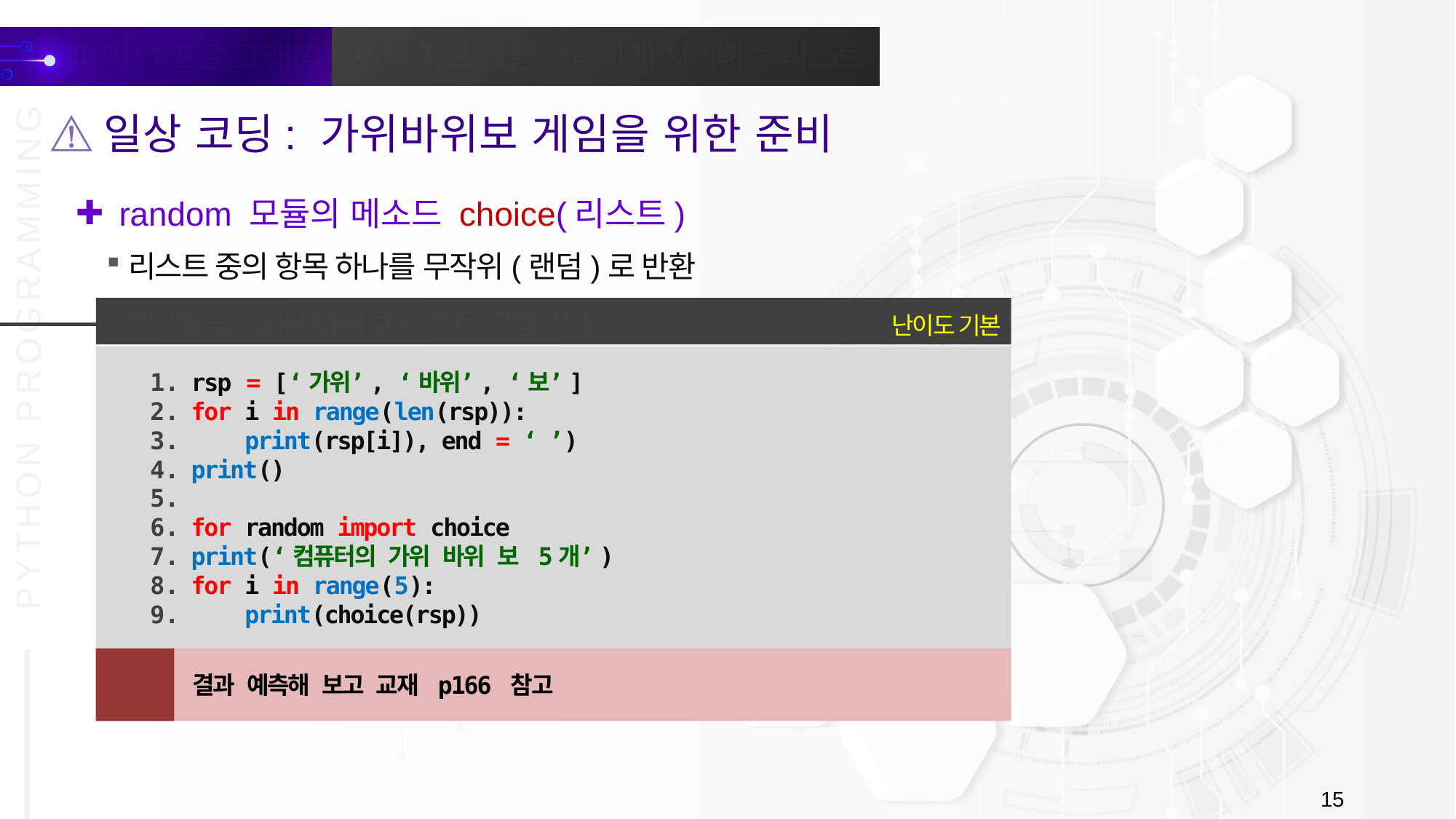

일상 코딩: 가위바위보 게임을 위한 준비
random 모듈의 메소드 choice(리스트)
리스트 중의 항목 하나를 무작위(랜덤)로 반환

난이도 기본
[코딩실습] 가위바위보 리스트 항목 참조
rsp = [‘가위’, ‘바위’, ‘보’]
for i in range(len(rsp)):
    print(rsp[i]), end = ‘ ’)
print()

for random import choice
print(‘컴퓨터의 가위 바위 보 5개’)
for i in range(5):
    print(choice(rsp))
결과 예측해 보고 교재 p166 참고

15